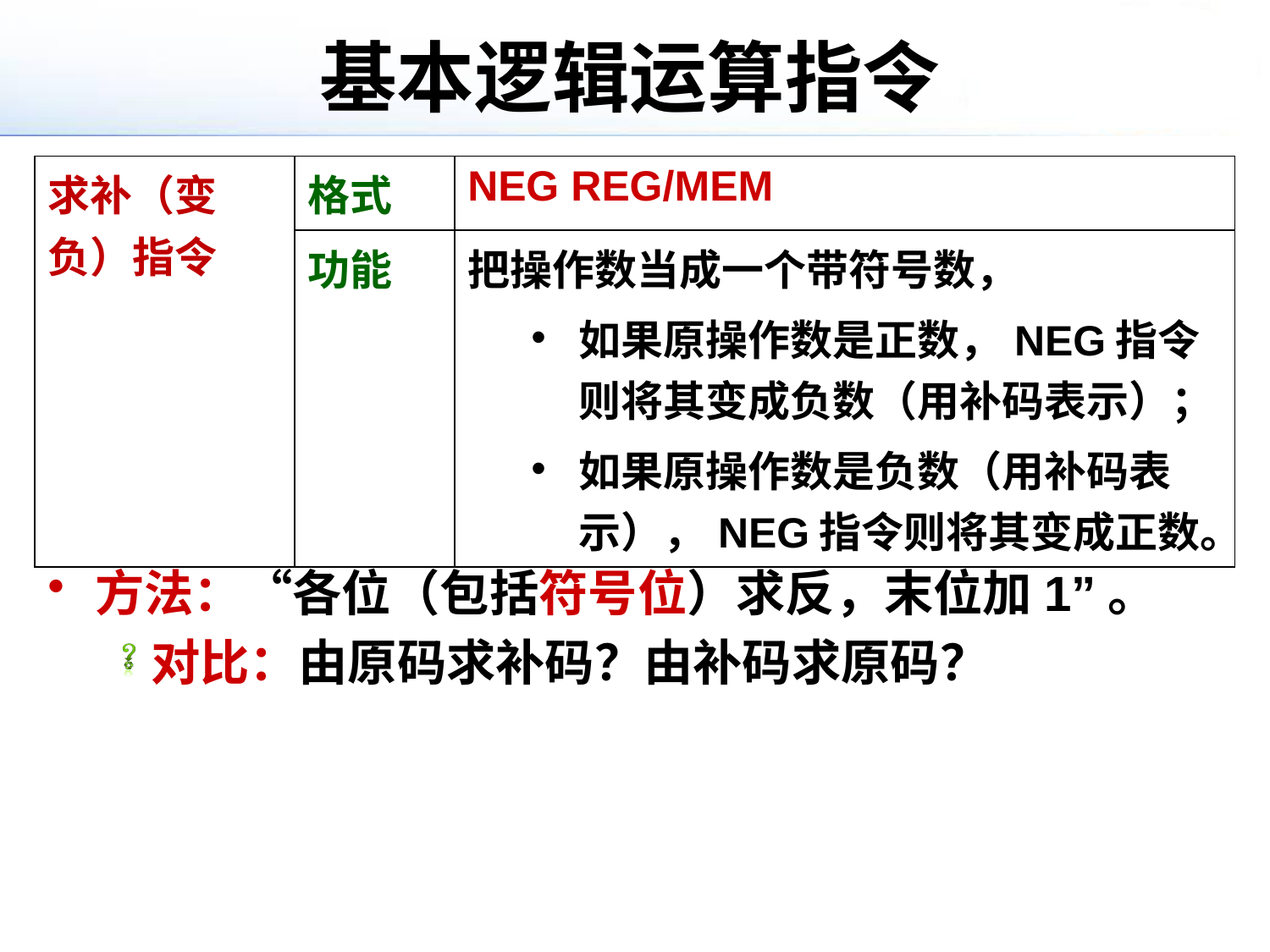

# 基本逻辑运算指令
| 求补（变负）指令 | 格式 | NEG REG/MEM |
| --- | --- | --- |
|  | 功能 | 把操作数当成一个带符号数， 如果原操作数是正数，NEG指令则将其变成负数（用补码表示）； 如果原操作数是负数（用补码表示），NEG指令则将其变成正数。 |
方法：“各位（包括符号位）求反，末位加1”。
对比：由原码求补码？由补码求原码？